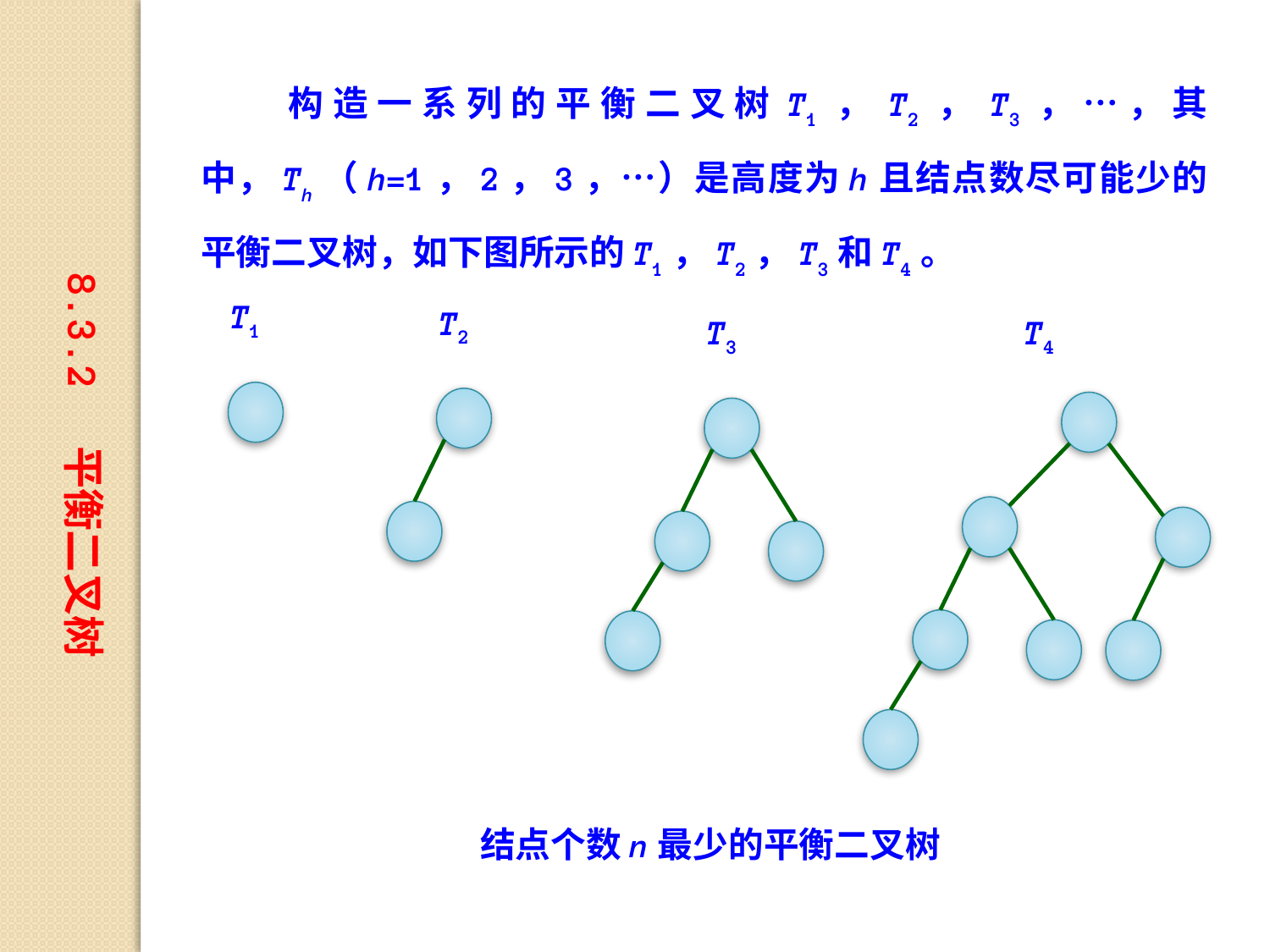

构造一系列的平衡二叉树T1，T2，T3，…，其中，Th（h=1，2，3，…）是高度为h且结点数尽可能少的平衡二叉树，如下图所示的T1，T2，T3和T4。
8.3.2  平衡二叉树
T1
T2
T3
T4

结点个数n最少的平衡二叉树